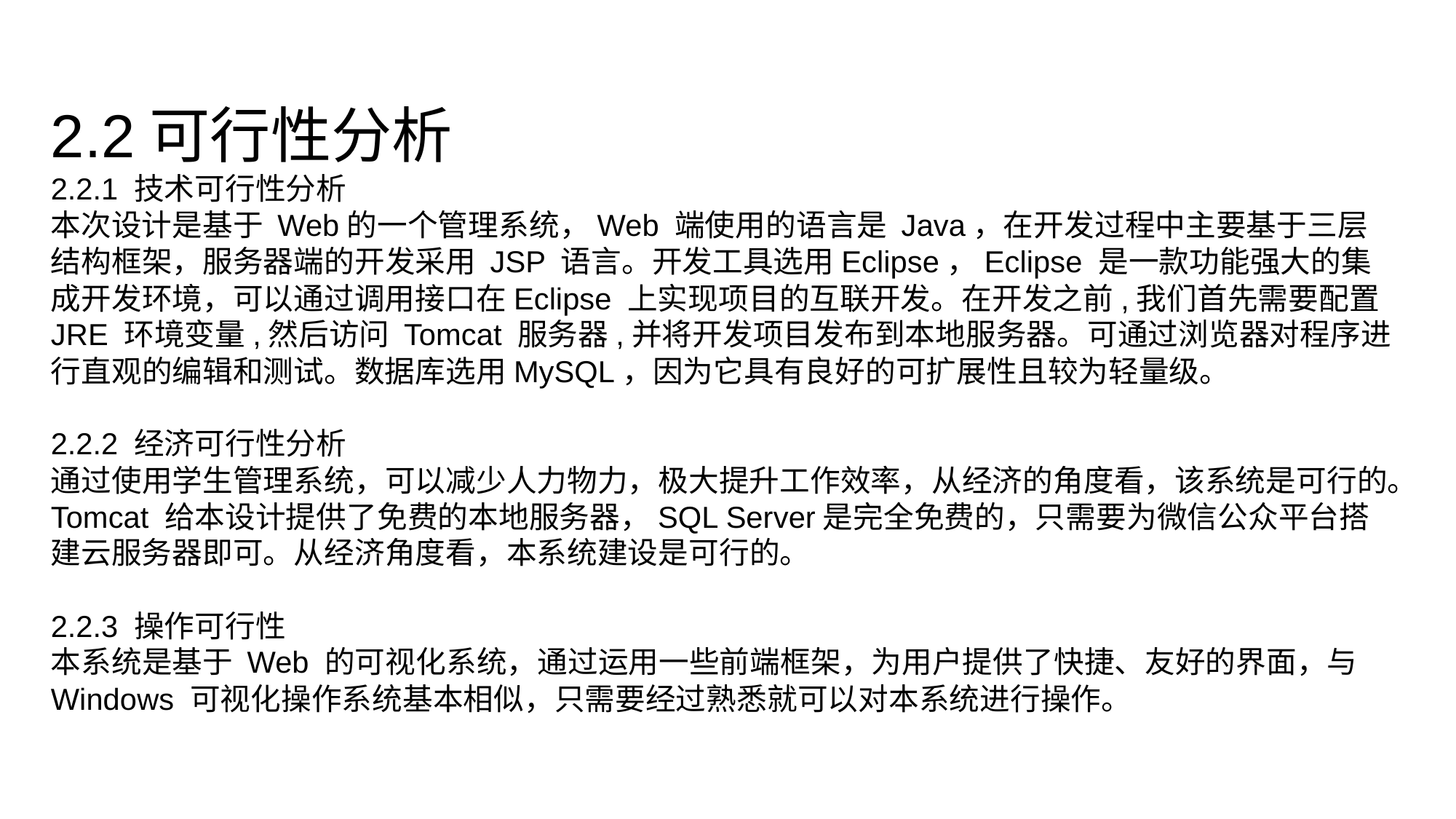

2.2可行性分析
2.2.1 技术可行性分析
本次设计是基于 Web的一个管理系统，Web 端使用的语言是 Java，在开发过程中主要基于三层结构框架，服务器端的开发采用 JSP 语言。开发工具选用Eclipse，Eclipse 是一款功能强大的集成开发环境，可以通过调用接口在Eclipse 上实现项目的互联开发。在开发之前,我们首先需要配置 JRE 环境变量,然后访问 Tomcat 服务器,并将开发项目发布到本地服务器。可通过浏览器对程序进行直观的编辑和测试。数据库选用MySQL，因为它具有良好的可扩展性且较为轻量级。

2.2.2 经济可行性分析
通过使用学生管理系统，可以减少人力物力，极大提升工作效率，从经济的角度看，该系统是可行的。Tomcat 给本设计提供了免费的本地服务器，SQL Server是完全免费的，只需要为微信公众平台搭建云服务器即可。从经济角度看，本系统建设是可行的。

2.2.3 操作可行性
本系统是基于 Web 的可视化系统，通过运用一些前端框架，为用户提供了快捷、友好的界面，与 Windows 可视化操作系统基本相似，只需要经过熟悉就可以对本系统进行操作。